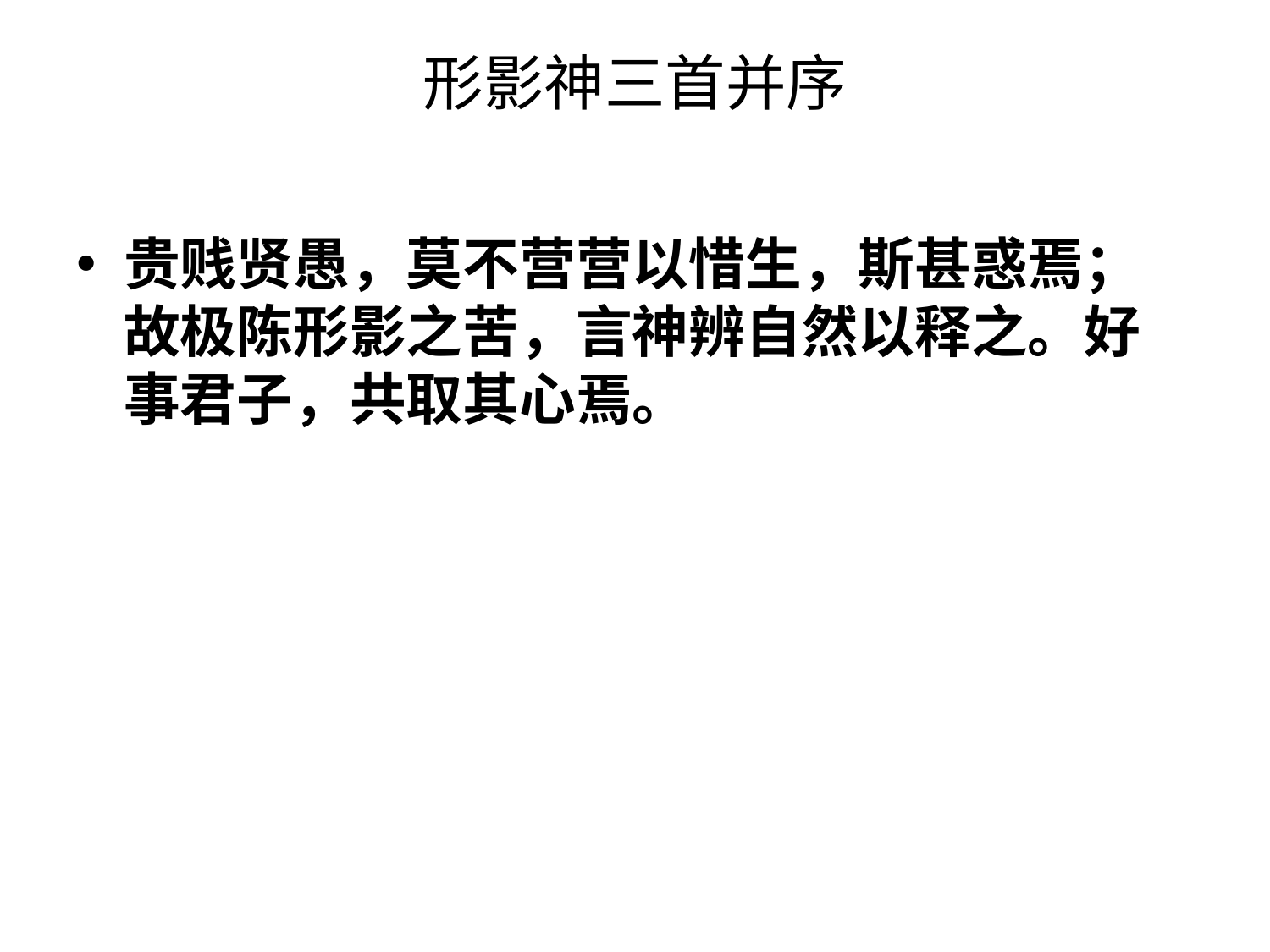

# 形影神三首并序
贵贱贤愚，莫不营营以惜生，斯甚惑焉；故极陈形影之苦，言神辨自然以释之。好事君子，共取其心焉。